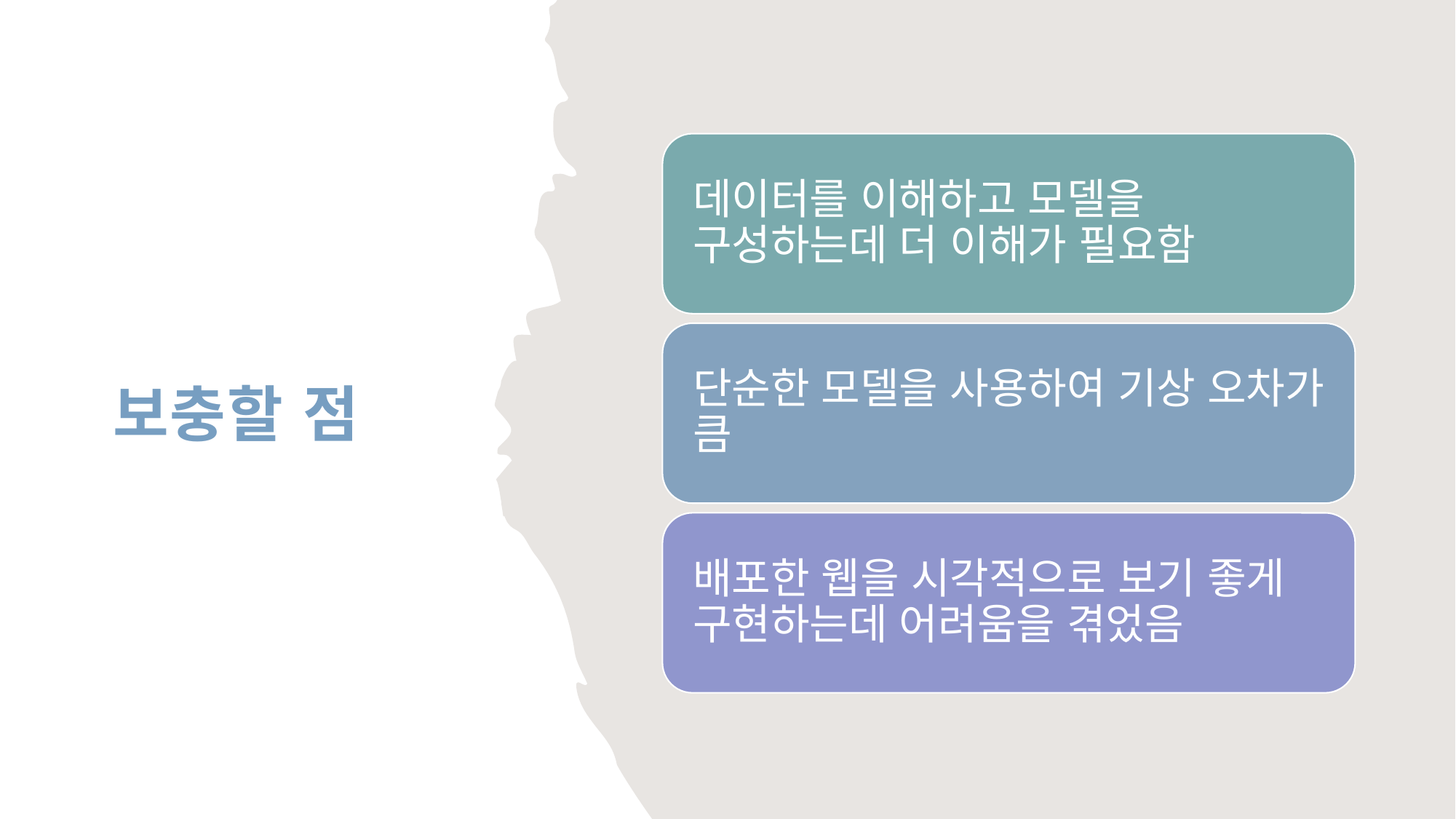

# 보충할 점
데이터를 이해하고 모델을 구성하는데 더 이해가 필요함
단순한 모델을 사용하여 기상 오차가 큼
배포한 웹을 시각적으로 보기 좋게 구현하는데 어려움을 겪었음